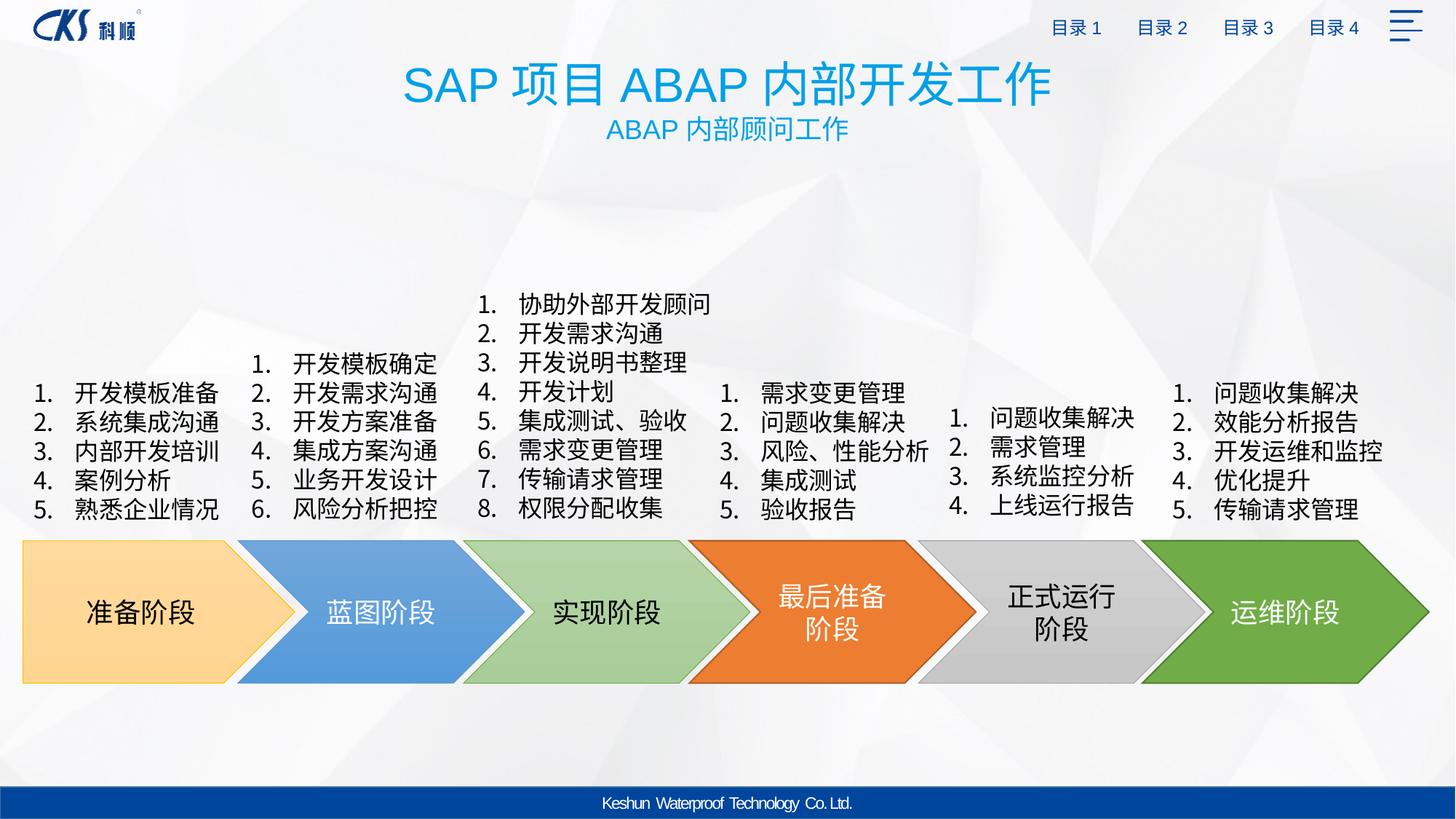

SAP项目ABAP内部开发工作
ABAP内部顾问工作

协助外部开发顾问
开发需求沟通
开发说明书整理
开发计划
集成测试、验收
需求变更管理
传输请求管理
权限分配收集
开发模板确定
开发需求沟通
开发方案准备
集成方案沟通
业务开发设计
风险分析把控
开发模板准备
系统集成沟通
内部开发培训
案例分析
熟悉企业情况
需求变更管理
问题收集解决
风险、性能分析
集成测试
验收报告
问题收集解决
效能分析报告
开发运维和监控
优化提升
传输请求管理
问题收集解决
需求管理
系统监控分析
上线运行报告
蓝图阶段
准备阶段
实现阶段
最后准备阶段
正式运行阶段
运维阶段

Keshun  Waterproof  Technology  Co. Ltd.